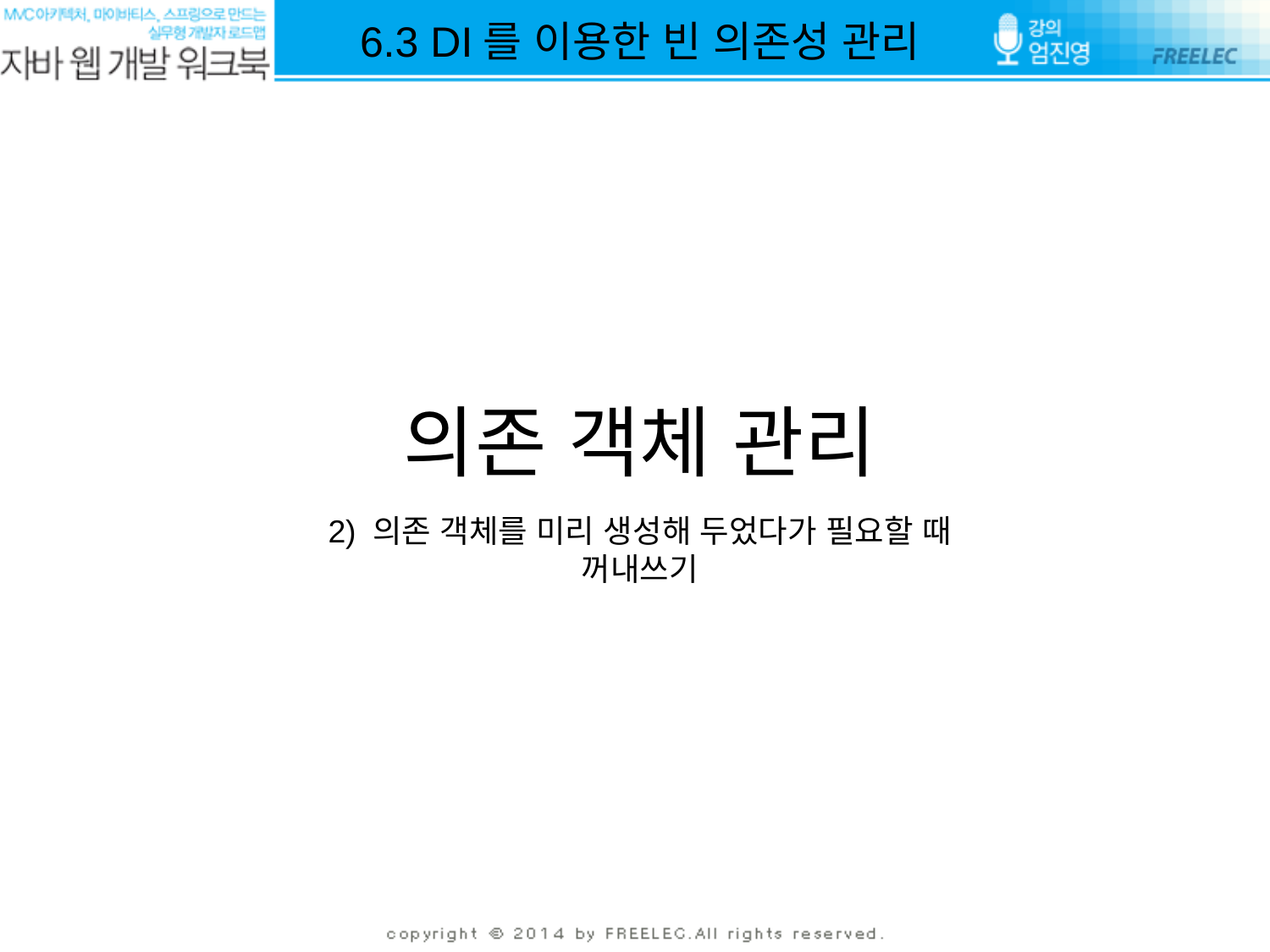

6.3 DI를 이용한 빈 의존성 관리
의존 객체 관리
2) 의존 객체를 미리 생성해 두었다가 필요할 때 꺼내쓰기